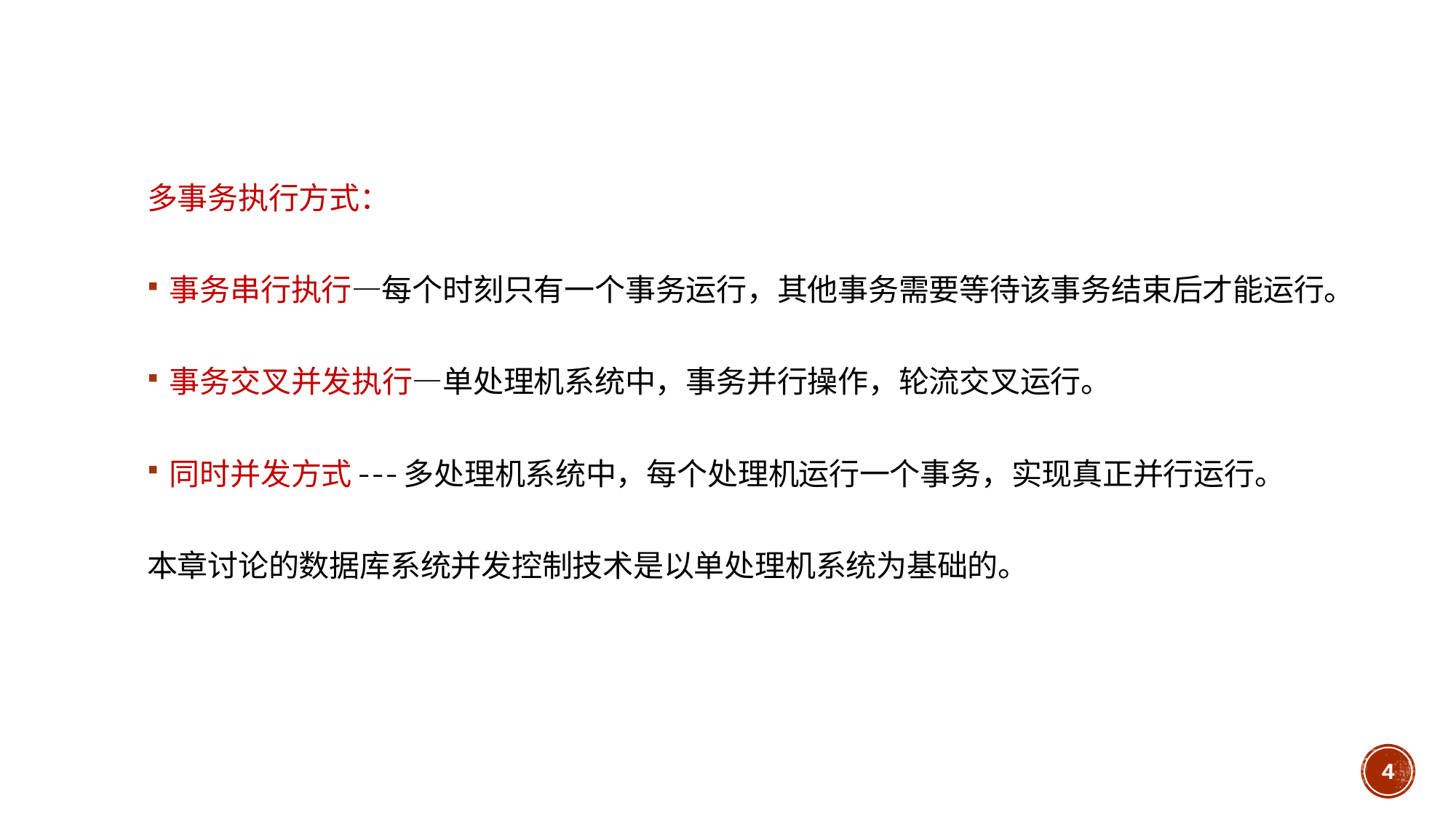

多事务执行方式：

事务串行执行—每个时刻只有一个事务运行，其他事务需要等待该事务结束后才能运行。

事务交叉并发执行—单处理机系统中，事务并行操作，轮流交叉运行。

同时并发方式---多处理机系统中，每个处理机运行一个事务，实现真正并行运行。

本章讨论的数据库系统并发控制技术是以单处理机系统为基础的。
4